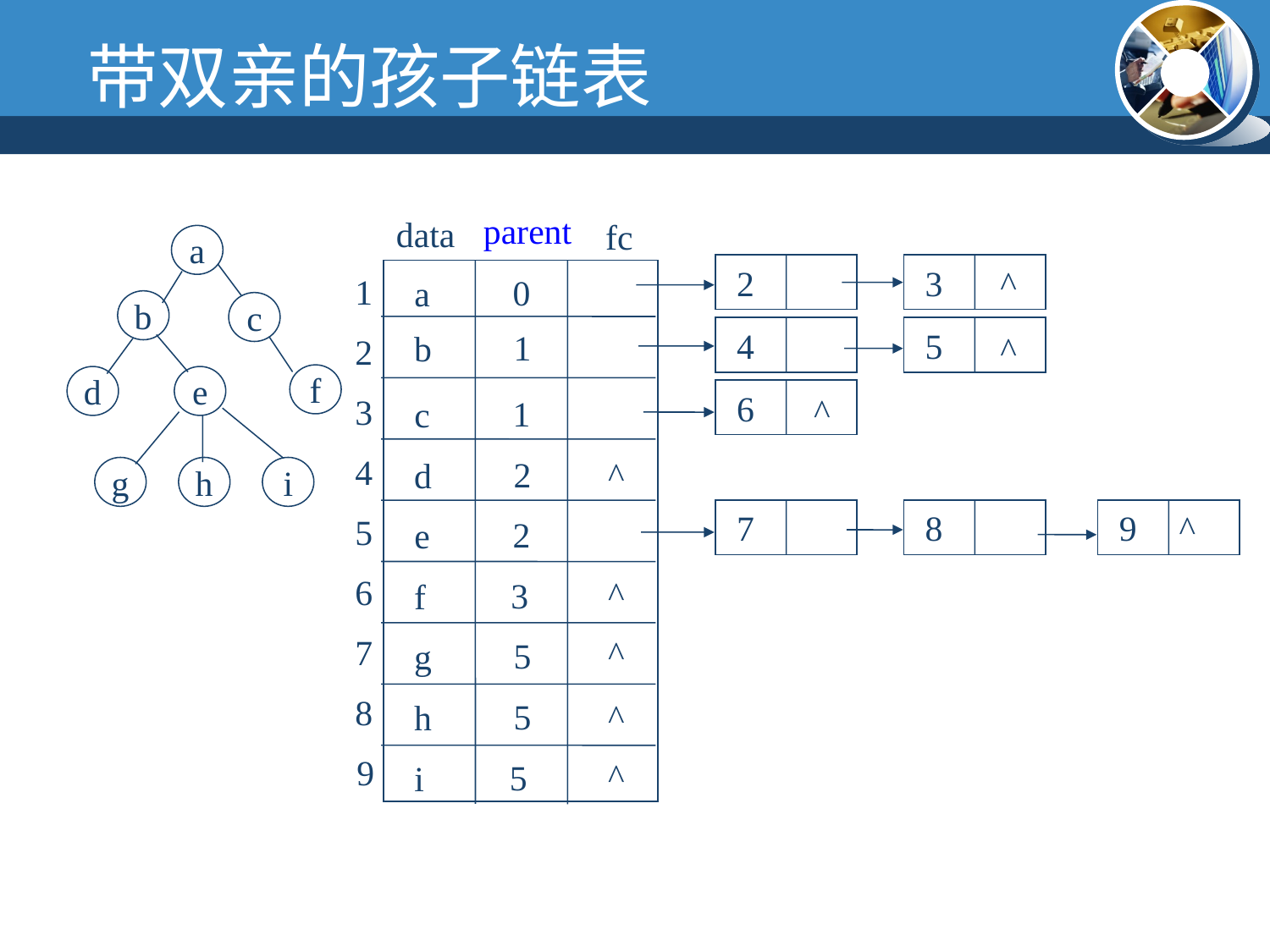

带双亲的孩子链表
parent
data
fc
 2

 3

^

1
2
3
4
5
6
7
8
9
0
1
1
2
2
3
5
5
5
a
b
c
d
e
f
g
h
i

 4

 5

^

 6

^

^
 7

 8

 9

^

^
^
^
^
a

b
c

f
d
e

g
h
i